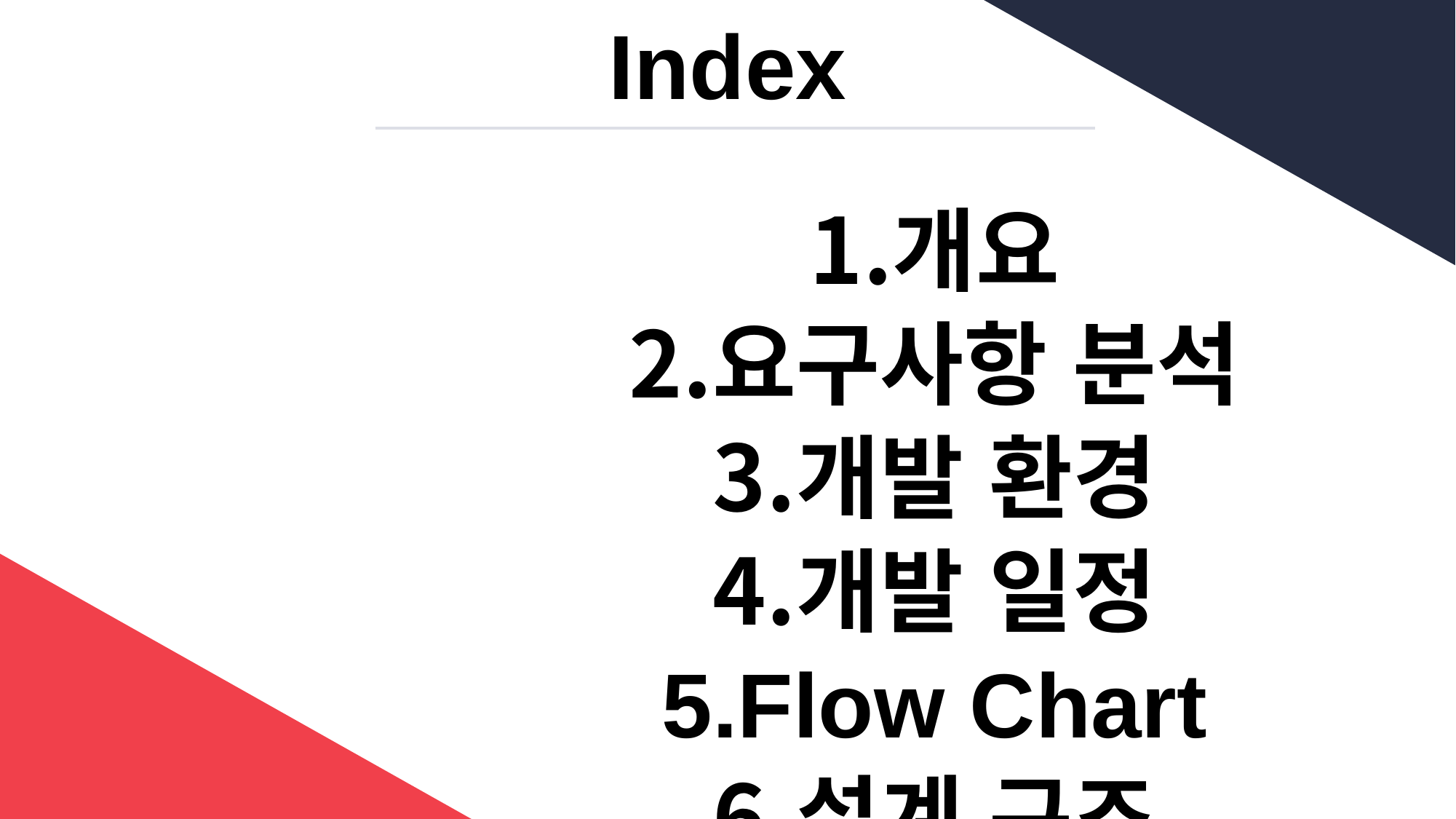

Index
개요
요구사항 분석
개발 환경
개발 일정
Flow Chart
설계 구조
구현 내용
보완점